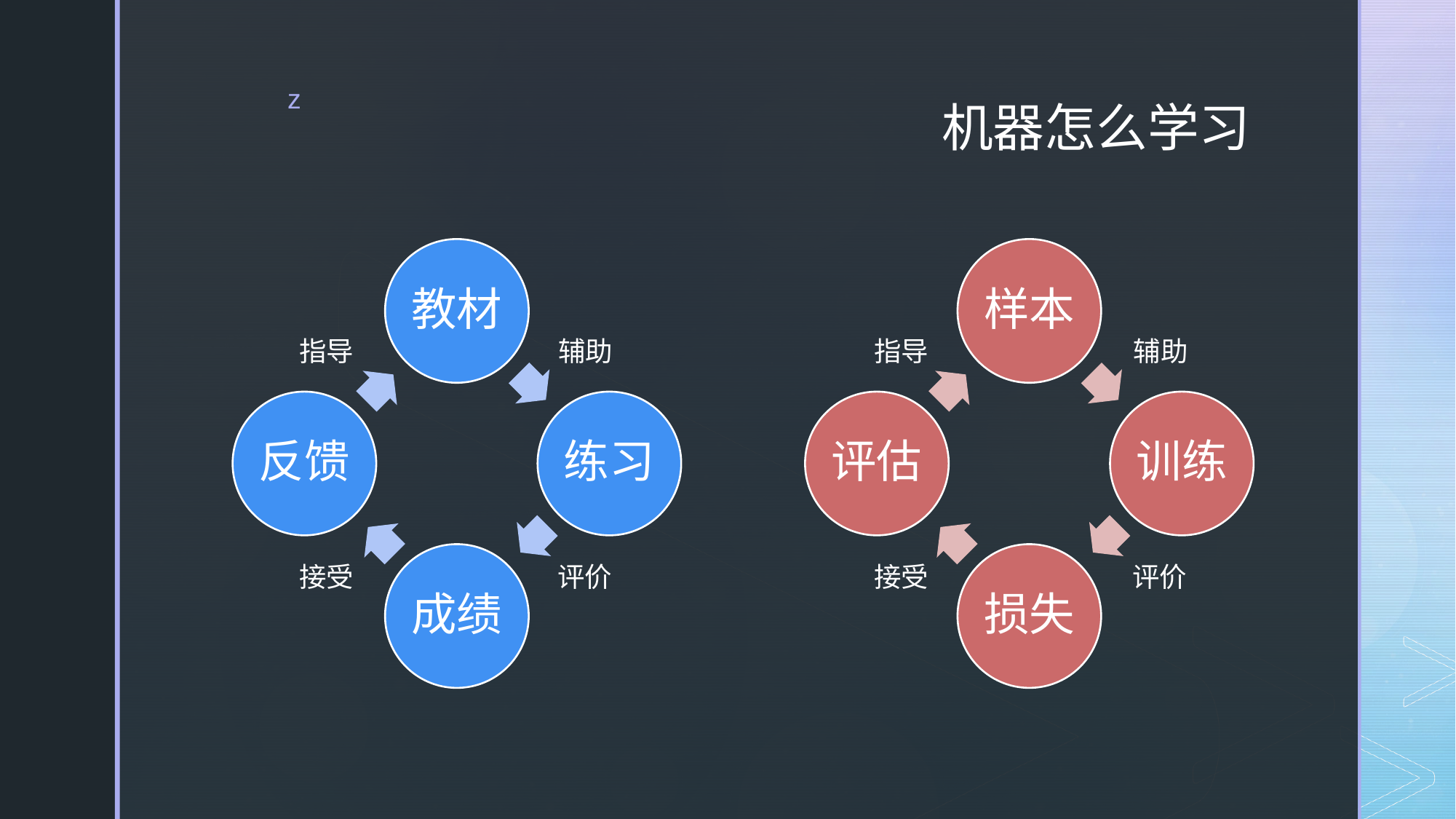

# 机器怎么学习
教材

练习

成绩

反馈

样本

训练

损失

评估

指导
辅助
指导
辅助
接受
评价
接受
评价